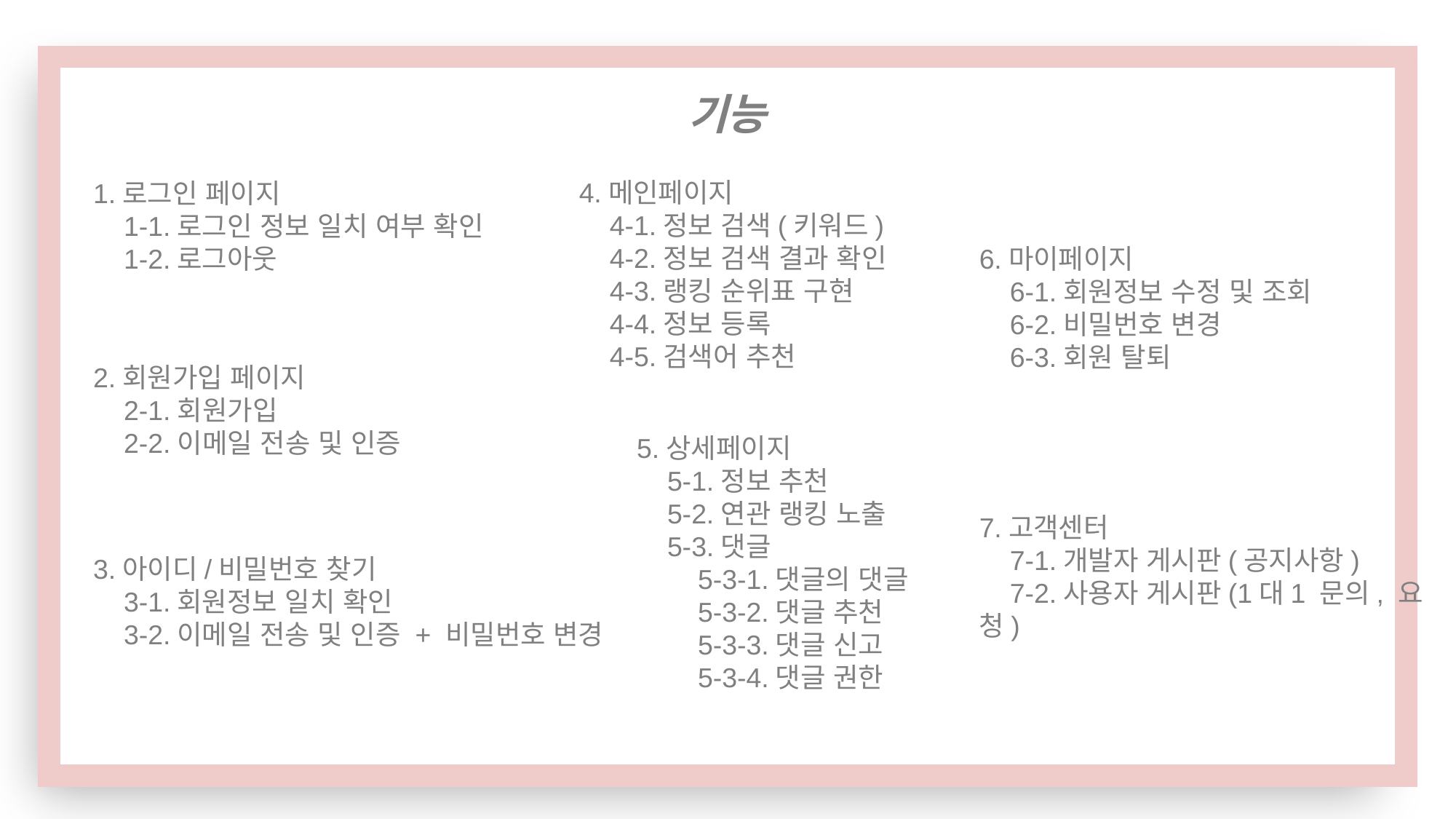

기능

1.로그인 페이지
    1-1.로그인 정보 일치 여부 확인
    1-2.로그아웃
4.메인페이지
    4-1.정보 검색(키워드)
    4-2.정보 검색 결과 확인
    4-3.랭킹 순위표 구현
    4-4.정보 등록
    4-5.검색어 추천
6.마이페이지
    6-1.회원정보 수정 및 조회
    6-2.비밀번호 변경
    6-3.회원 탈퇴
2.회원가입 페이지
    2-1.회원가입
    2-2.이메일 전송 및 인증
5.상세페이지
    5-1.정보 추천
    5-2.연관 랭킹 노출
    5-3.댓글
        5-3-1.댓글의 댓글
        5-3-2.댓글 추천
        5-3-3.댓글 신고
        5-3-4.댓글 권한
7.고객센터
    7-1.개발자 게시판(공지사항)
    7-2.사용자 게시판(1대1 문의, 요청)
3.아이디/비밀번호 찾기
    3-1.회원정보 일치 확인
    3-2.이메일 전송 및 인증 + 비밀번호 변경